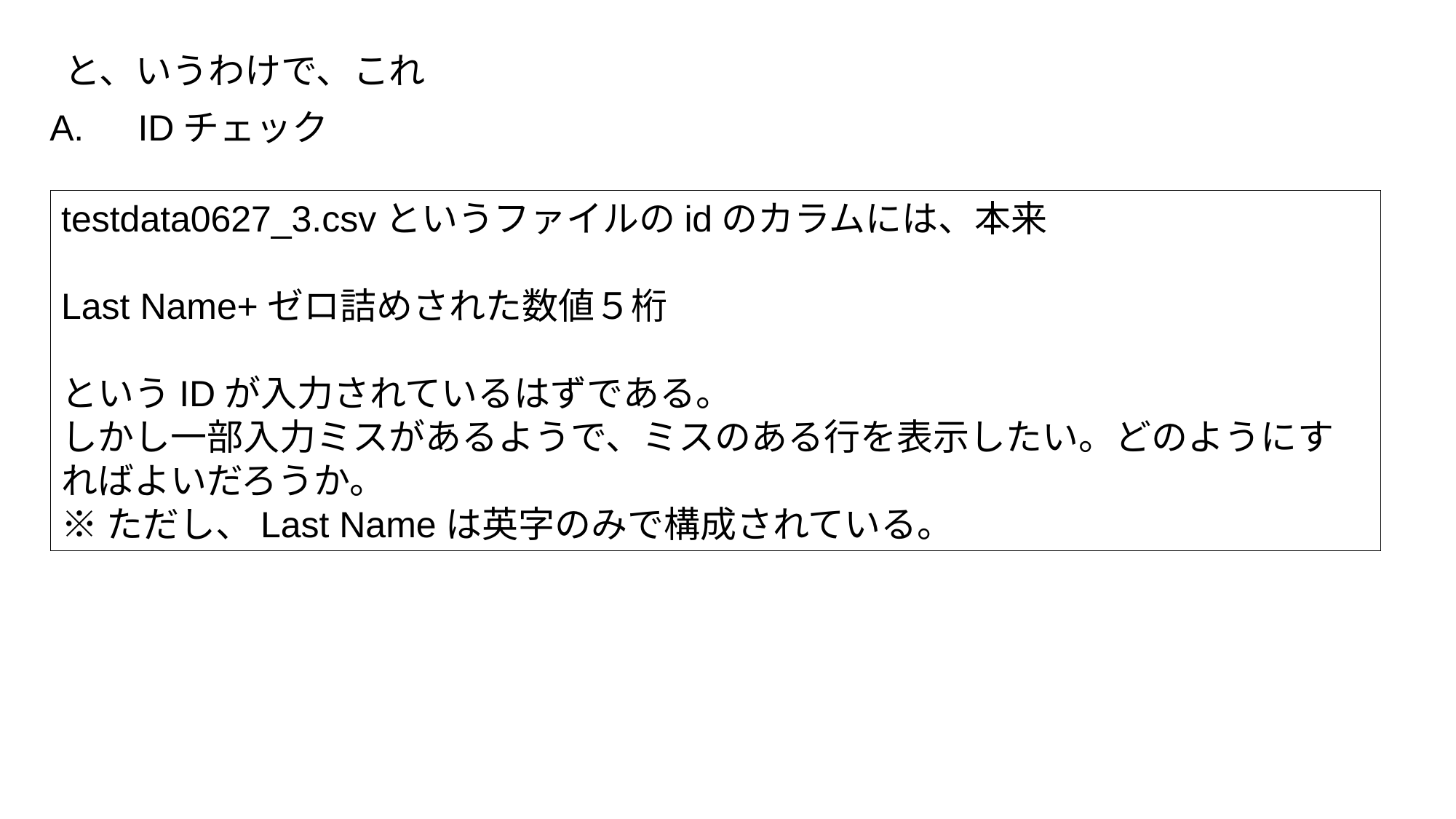

と、いうわけで、これ
A.　IDチェック
testdata0627_3.csvというファイルのidのカラムには、本来

Last Name+ゼロ詰めされた数値５桁

というIDが入力されているはずである。
しかし一部入力ミスがあるようで、ミスのある行を表示したい。どのようにすればよいだろうか。
※ただし、Last Nameは英字のみで構成されている。